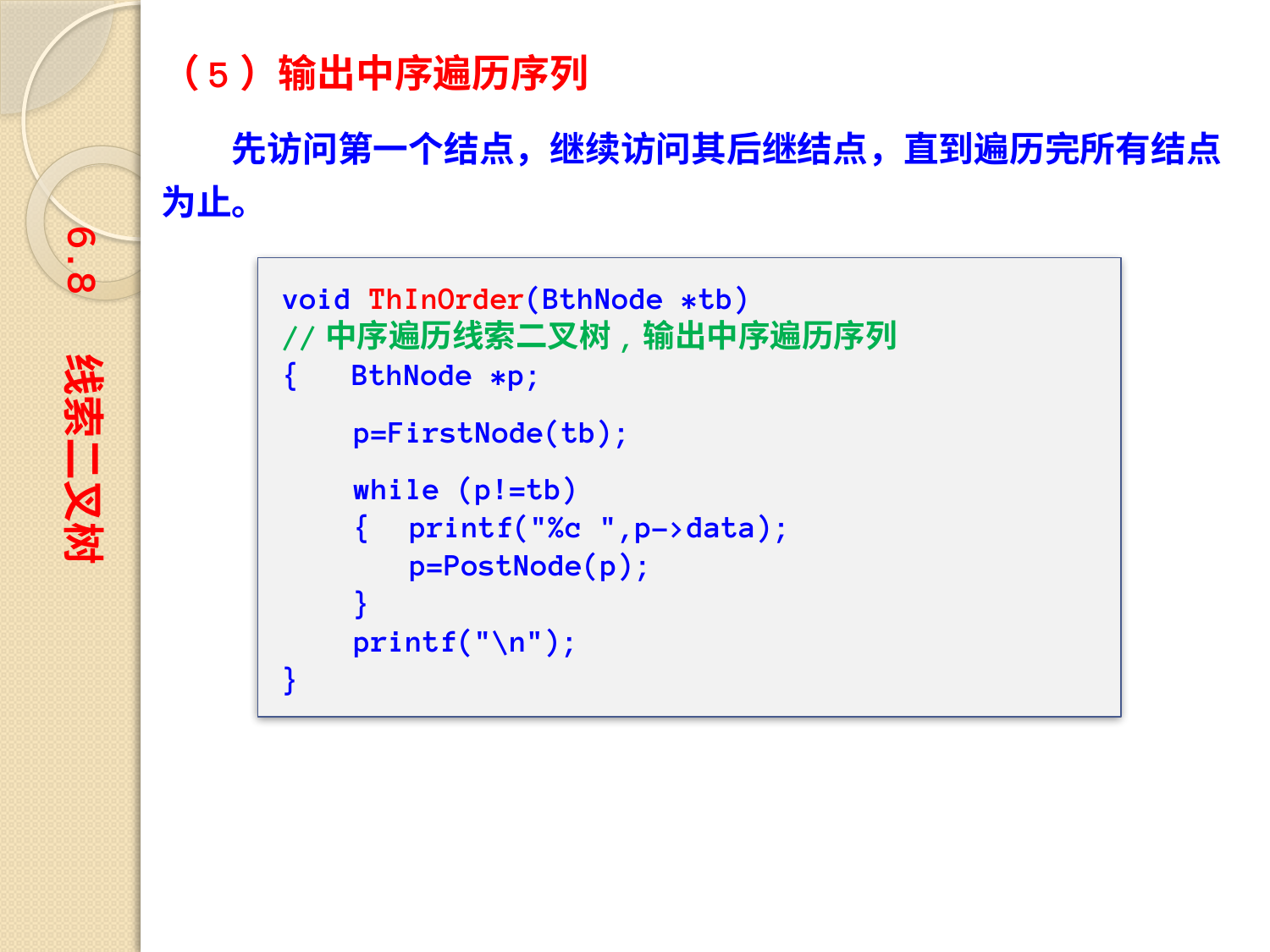

（5）输出中序遍历序列
　　先访问第一个结点，继续访问其后继结点，直到遍历完所有结点为止。
6.8  线索二叉树
void ThInOrder(BthNode *tb)
//中序遍历线索二叉树,输出中序遍历序列
{   BthNode *p;
　　p=FirstNode(tb);
　　while (p!=tb)
　　{	printf("%c ",p->data);
	p=PostNode(p);
　　}
　　printf("\n");
}